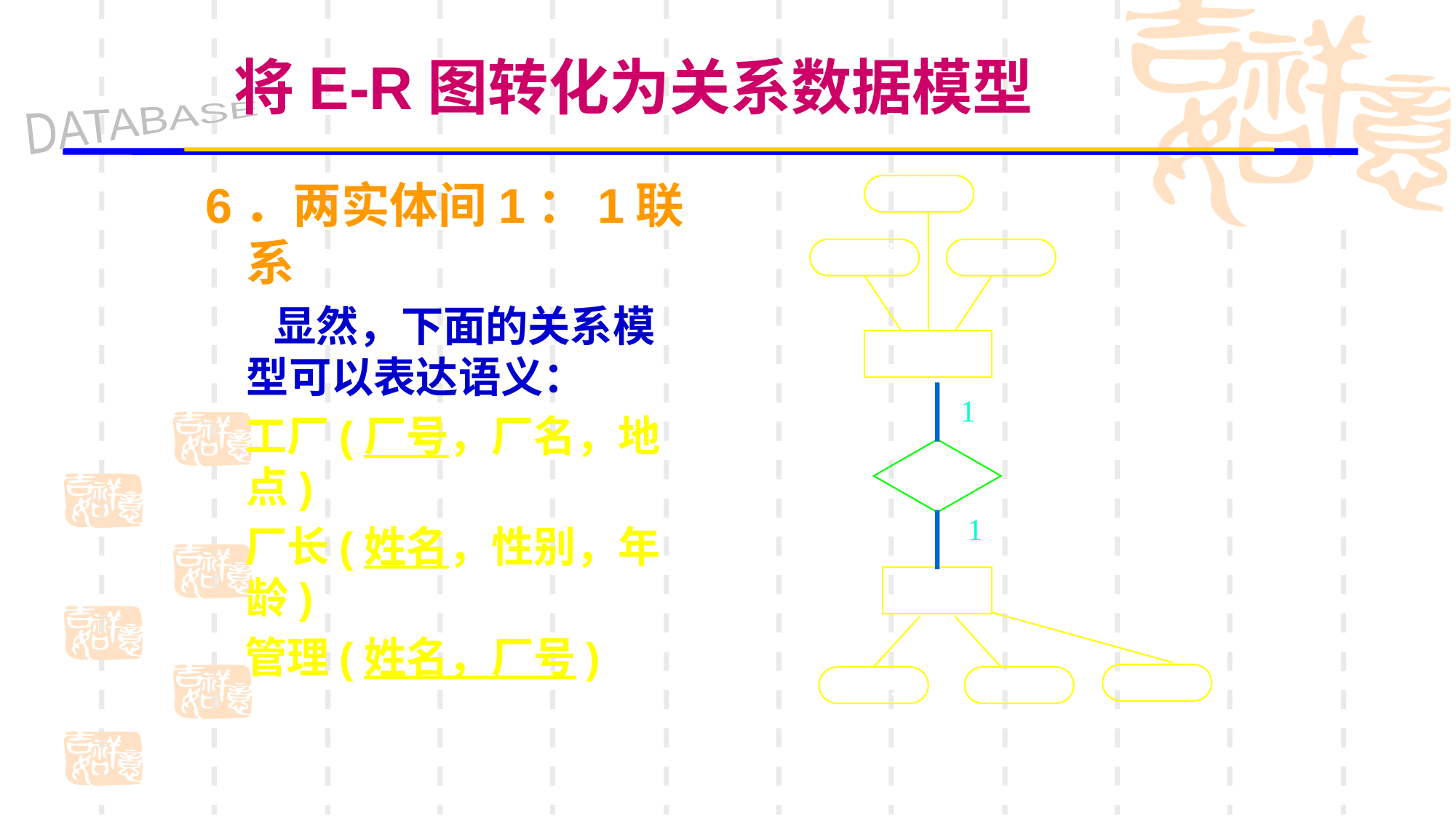

将E-R图转化为关系数据模型

性别

姓名

年龄

厂长
6．两实体间1：1联系
      显然，下面的关系模型可以表达语义：
   工厂(厂号，厂名，地点)
   厂长(姓名，性别，年龄)
   管理(姓名，厂号)

1

管理
1

工厂

厂号

厂名

地点